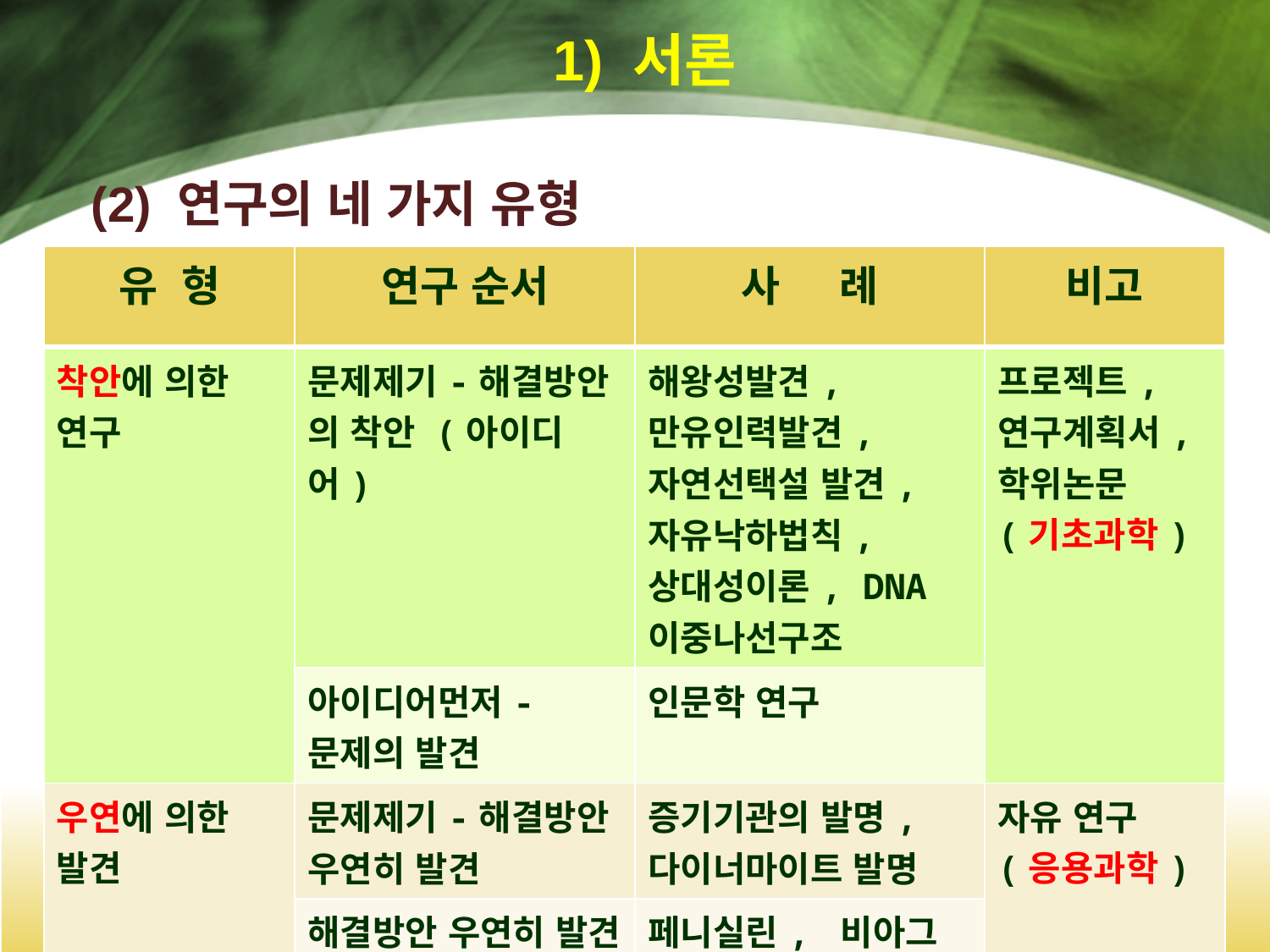

# 1) 서론
(2) 연구의 네 가지 유형

| 유 형 | 연구 순서 | 사 례 | 비고 |
| --- | --- | --- | --- |
| 착안에 의한 연구 | 문제제기-해결방안 의 착안 (아이디어) | 해왕성발견, 만유인력발견, 자연선택설 발견, 자유낙하법칙, 상대성이론, DNA이중나선구조 | 프로젝트, 연구계획서, 학위논문 (기초과학) |
|  | 아이디어먼저-문제의 발견 | 인문학 연구 |  |
| 우연에 의한 발견 | 문제제기-해결방안 우연히 발견 | 증기기관의 발명, 다이너마이트 발명 | 자유 연구 (응용과학) |
|  | 해결방안 우연히 발견-문제에 적용 | 페니실린, 비아그라, 전자레인지 |  |